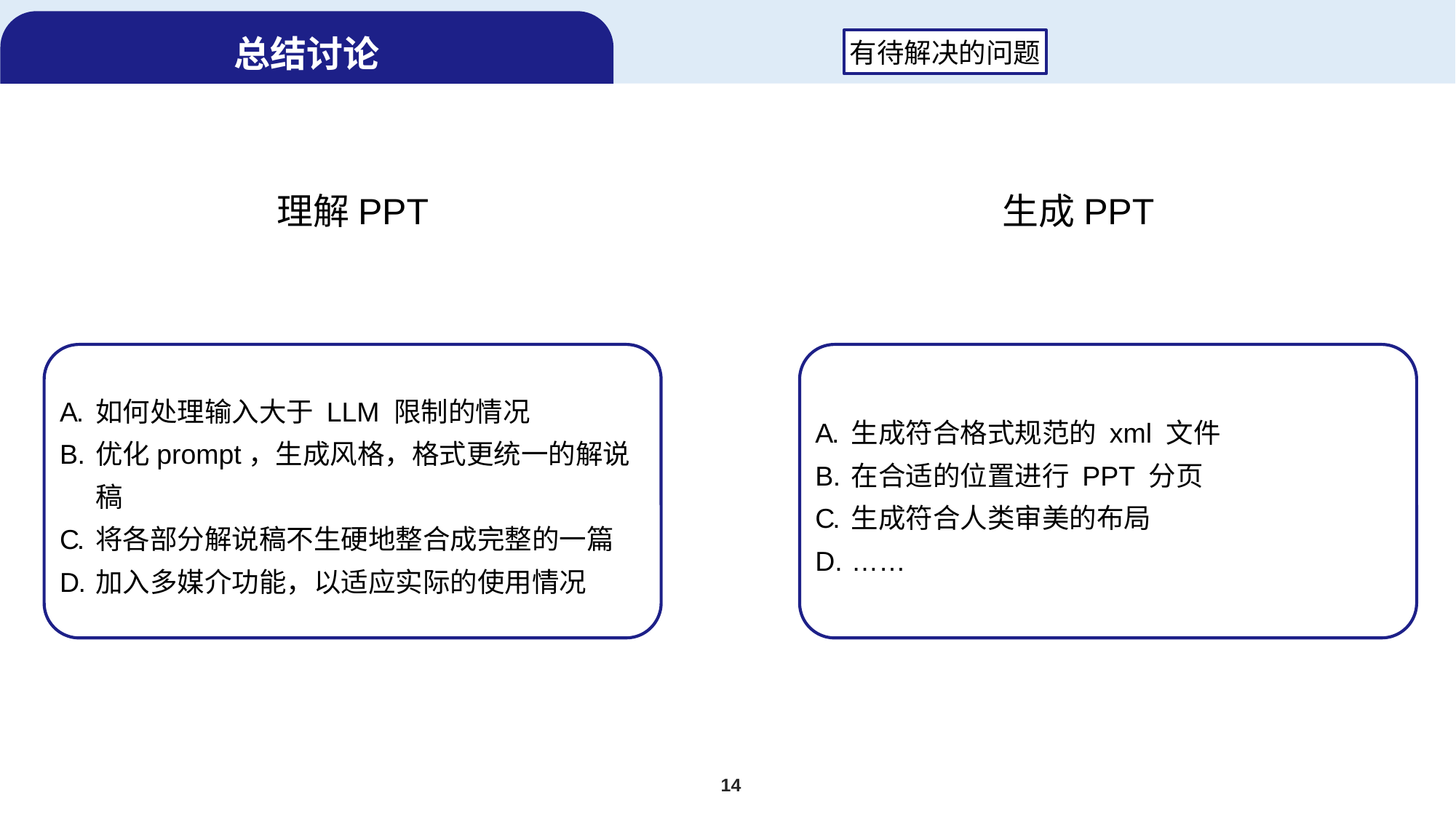

总结讨论
有待解决的问题
理解PPT
生成PPT
如何处理输入大于 LLM 限制的情况
优化prompt，生成风格，格式更统一的解说稿
将各部分解说稿不生硬地整合成完整的一篇
加入多媒介功能，以适应实际的使用情况
生成符合格式规范的 xml 文件
在合适的位置进行 PPT 分页
生成符合人类审美的布局
……
14